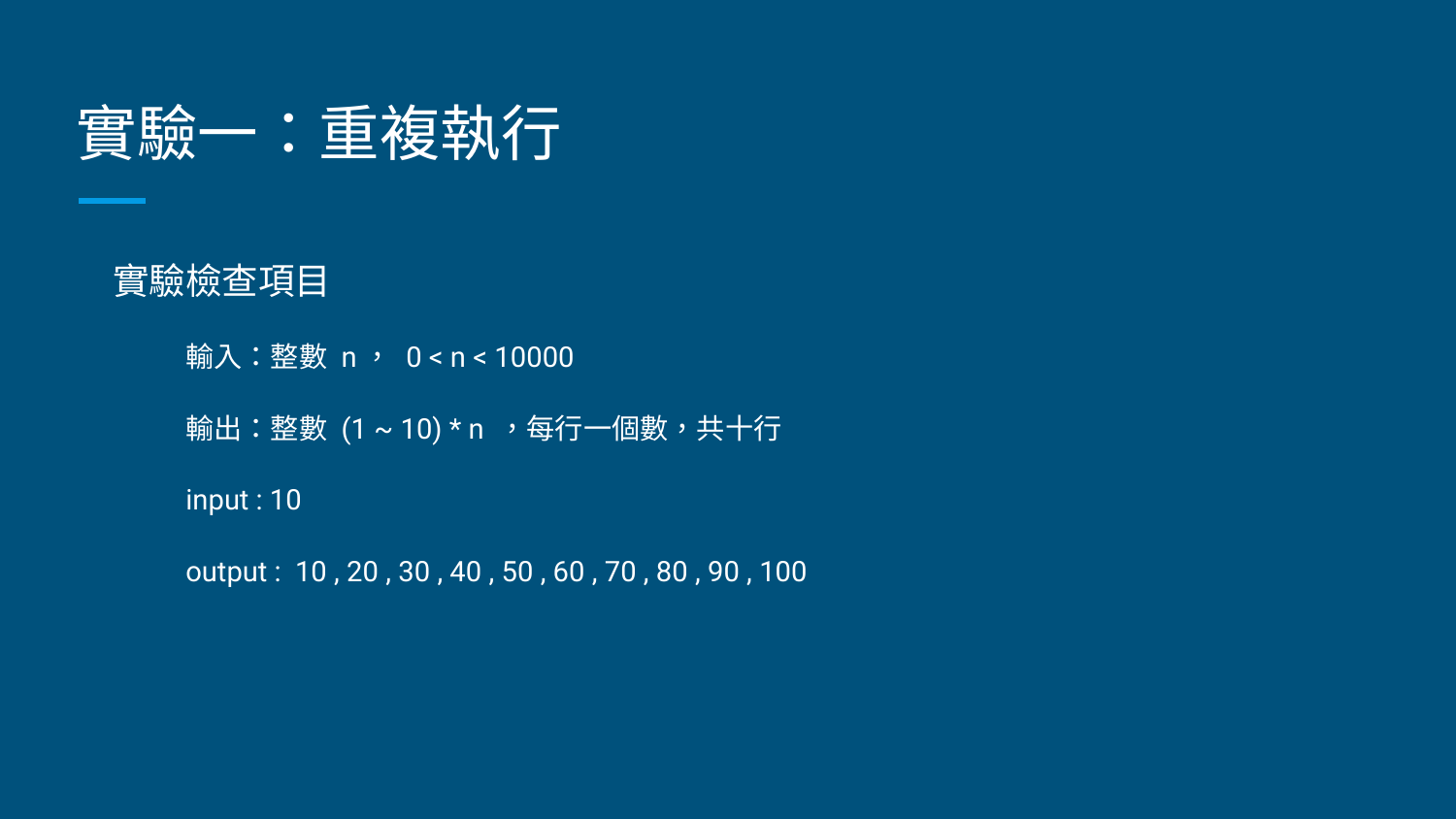

# 實驗一：重複執行
實驗檢查項目
輸入：整數 n， 0 < n < 10000
輸出：整數 (1 ~ 10) * n ，每行一個數，共十行
input : 10
output :  10 , 20 , 30 , 40 , 50 , 60 , 70 , 80 , 90 , 100